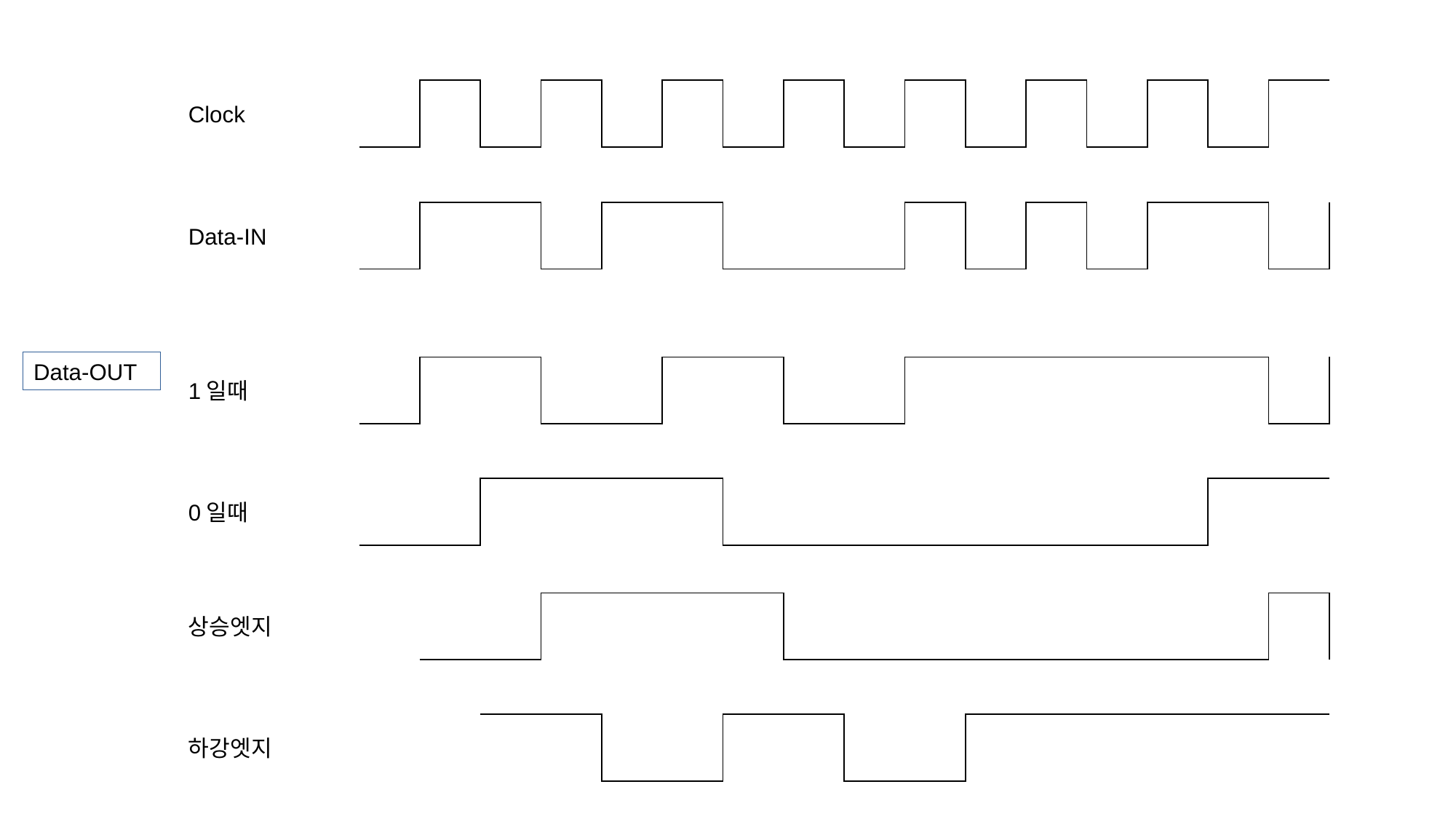

|  |  |  |  |  |  |  |  |  |  |  |  |  |  |  |  |
| --- | --- | --- | --- | --- | --- | --- | --- | --- | --- | --- | --- | --- | --- | --- | --- |
Clock
|  |  |  |  |  |  |  |  |  |  |  |  |  |  |  |  |
| --- | --- | --- | --- | --- | --- | --- | --- | --- | --- | --- | --- | --- | --- | --- | --- |
Data-IN
Data-OUT
|  |  |  |  |  |  |  |  |  |  |  |  |  |  |  |  |
| --- | --- | --- | --- | --- | --- | --- | --- | --- | --- | --- | --- | --- | --- | --- | --- |
1일때
|  |  |  |  |  |  |  |  |  |  |  |  |  |  |  |  |
| --- | --- | --- | --- | --- | --- | --- | --- | --- | --- | --- | --- | --- | --- | --- | --- |
0일때
|  |  |  |  |  |  |  |  |  |  |  |  |  |  |  |  |
| --- | --- | --- | --- | --- | --- | --- | --- | --- | --- | --- | --- | --- | --- | --- | --- |
상승엣지
|  |  |  |  |  |  |  |  |  |  |  |  |  |  |  |  |
| --- | --- | --- | --- | --- | --- | --- | --- | --- | --- | --- | --- | --- | --- | --- | --- |
하강엣지